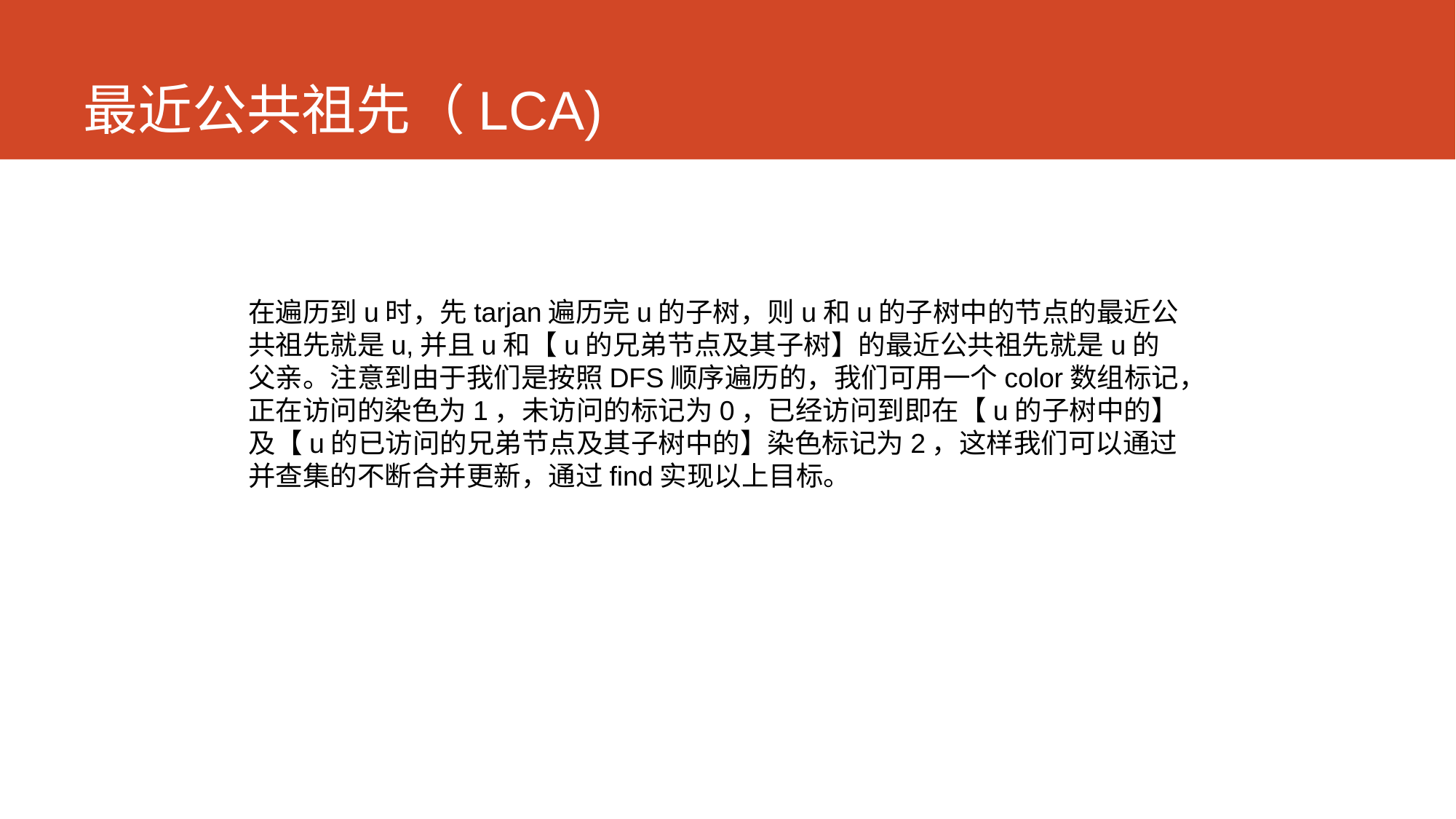

# 最近公共祖先（LCA)
在遍历到u时，先tarjan遍历完u的子树，则u和u的子树中的节点的最近公共祖先就是u,并且u和【u的兄弟节点及其子树】的最近公共祖先就是u的父亲。注意到由于我们是按照DFS顺序遍历的，我们可用一个color数组标记，正在访问的染色为1，未访问的标记为0，已经访问到即在【u的子树中的】及【u的已访问的兄弟节点及其子树中的】染色标记为2，这样我们可以通过并查集的不断合并更新，通过find实现以上目标。